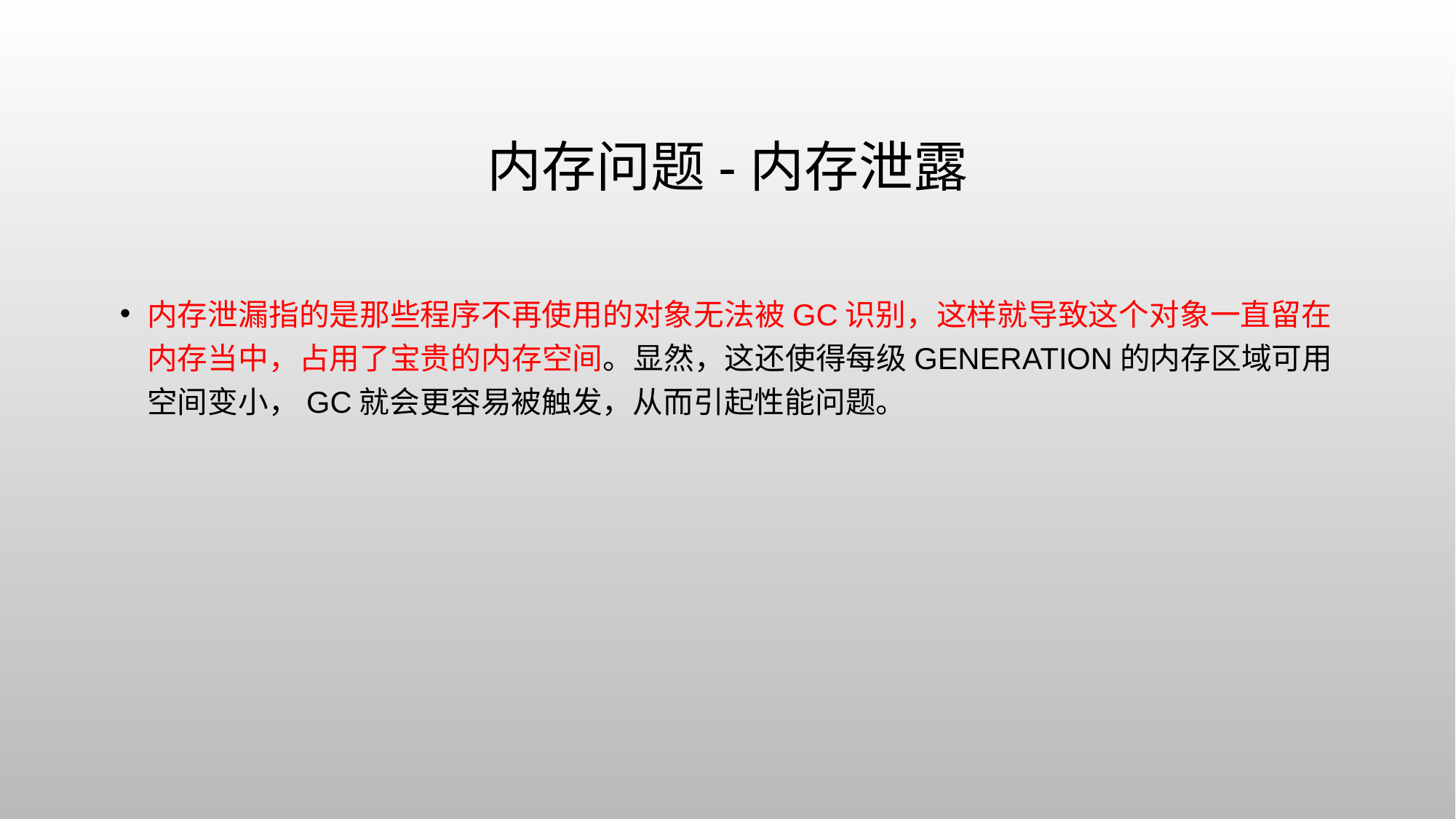

# 内存问题-内存泄露
内存泄漏指的是那些程序不再使用的对象无法被GC识别，这样就导致这个对象一直留在内存当中，占用了宝贵的内存空间。显然，这还使得每级Generation的内存区域可用空间变小，GC就会更容易被触发，从而引起性能问题。